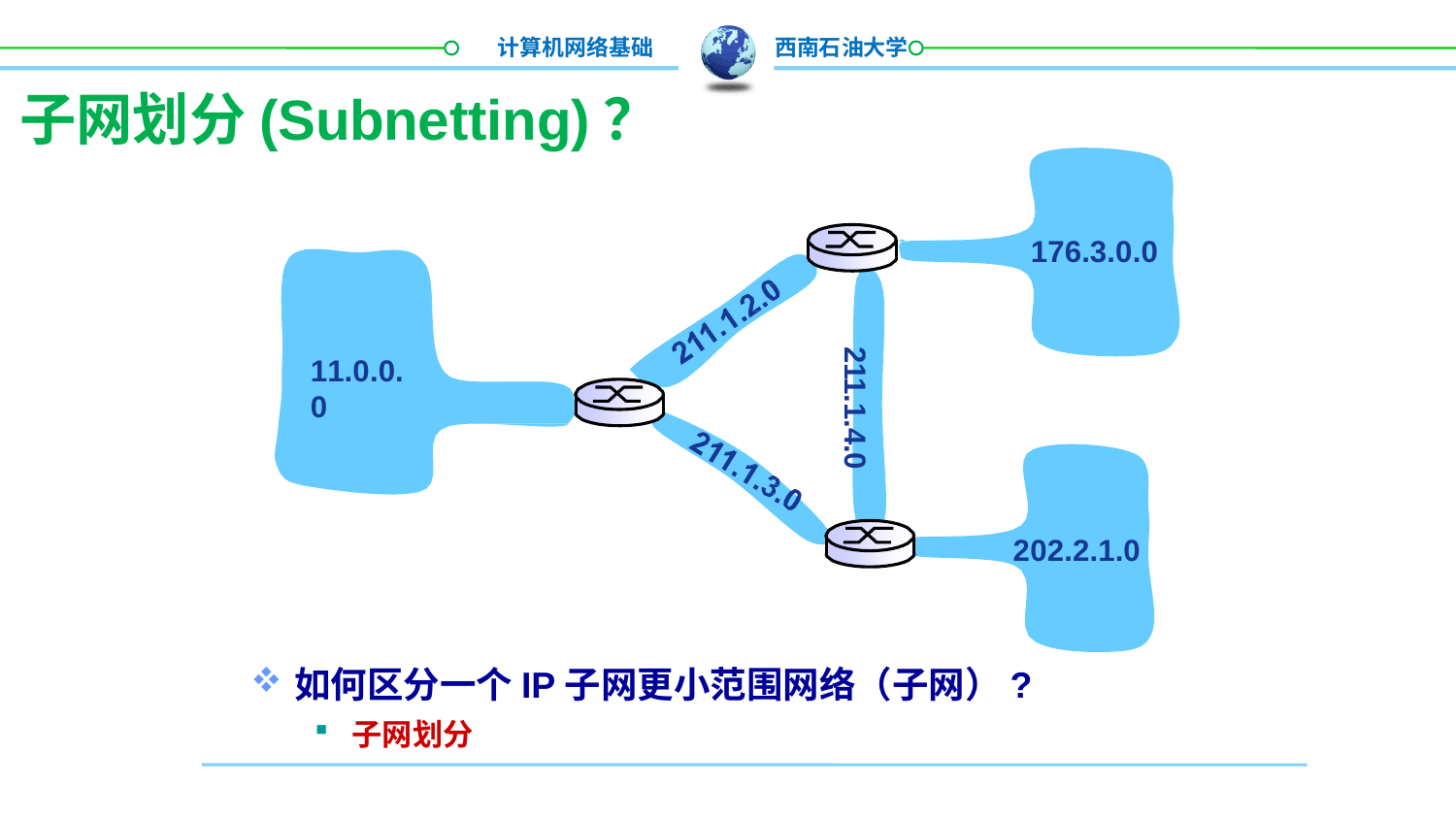

# 子网划分(Subnetting)？

176.3.0.0

211.1.4.0
11.0.0.0

202.2.1.0

如何区分一个IP子网更小范围网络（子网）?
子网划分

55